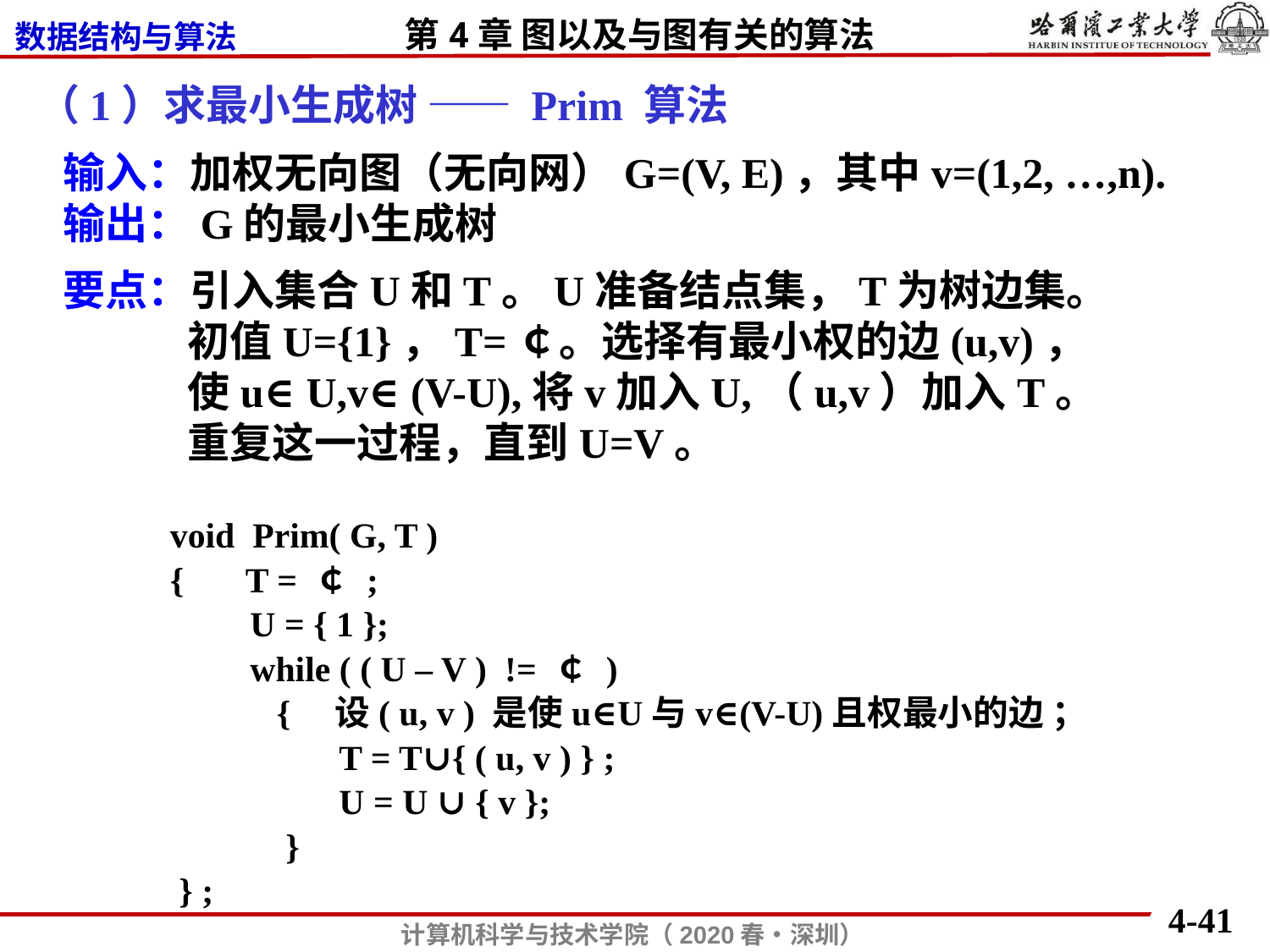

（1）求最小生成树 —— Prim 算法
输入：加权无向图（无向网）G=(V, E)，其中v=(1,2, …,n).
输出：G的最小生成树
要点：引入集合U和T。U准备结点集，T为树边集。
            初值U={1}，T=￠。选择有最小权的边(u,v)，
            使u∈U,v∈(V-U),将v加入U,（u,v）加入T。
            重复这一过程，直到U=V。

            void  Prim( G, T )
            {       T = ￠ ;
                     U = { 1 };
                     while ( ( U – V )  != ￠ )
                        {    设( u, v ) 是使u∈U与v∈(V-U)且权最小的边 ；
                               T = T∪{ ( u, v ) } ;
                               U = U ∪ { v };
                         }
             } ;